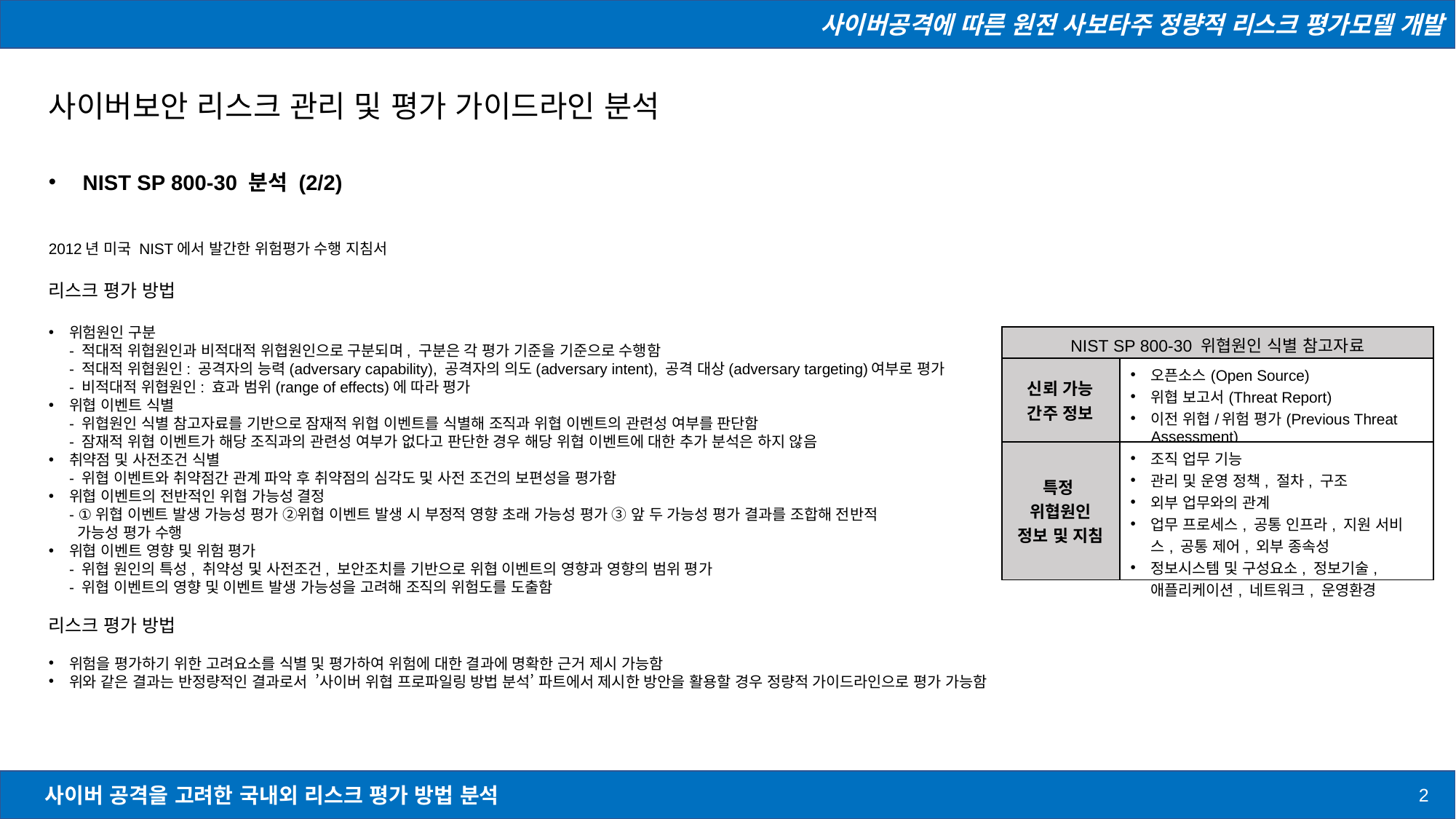

사이버공격에 따른 원전 사보타주 정량적 리스크 평가모델 개발
사이버보안 리스크 관리 및 평가 가이드라인 분석
NIST SP 800-30 분석 (2/2)
2012년 미국 NIST에서 발간한 위험평가 수행 지침서

리스크 평가 방법

위험원인 구분
- 적대적 위협원인과 비적대적 위협원인으로 구분되며, 구분은 각 평가 기준을 기준으로 수행함
- 적대적 위협원인: 공격자의 능력(adversary capability), 공격자의 의도(adversary intent), 공격 대상(adversary targeting)여부로 평가
- 비적대적 위협원인: 효과 범위(range of effects)에 따라 평가
위협 이벤트 식별
- 위협원인 식별 참고자료를 기반으로 잠재적 위협 이벤트를 식별해 조직과 위협 이벤트의 관련성 여부를 판단함
- 잠재적 위협 이벤트가 해당 조직과의 관련성 여부가 없다고 판단한 경우 해당 위협 이벤트에 대한 추가 분석은 하지 않음
취약점 및 사전조건 식별
- 위협 이벤트와 취약점간 관계 파악 후 취약점의 심각도 및 사전 조건의 보편성을 평가함
위협 이벤트의 전반적인 위협 가능성 결정
- ①위협 이벤트 발생 가능성 평가 ②위협 이벤트 발생 시 부정적 영향 초래 가능성 평가 ③ 앞 두 가능성 평가 결과를 조합해 전반적
  가능성 평가 수행
위협 이벤트 영향 및 위험 평가
- 위협 원인의 특성, 취약성 및 사전조건, 보안조치를 기반으로 위협 이벤트의 영향과 영향의 범위 평가
- 위협 이벤트의 영향 및 이벤트 발생 가능성을 고려해 조직의 위험도를 도출함

리스크 평가 방법

위험을 평가하기 위한 고려요소를 식별 및 평가하여 위험에 대한 결과에 명확한 근거 제시 가능함
위와 같은 결과는 반정량적인 결과로서  ’사이버 위협 프로파일링 방법 분석’ 파트에서 제시한 방안을 활용할 경우 정량적 가이드라인으로 평가 가능함
| NIST SP 800-30 위협원인 식별 참고자료 |  |
| --- | --- |
| 신뢰 가능 간주 정보 | 오픈소스(Open Source) 위협 보고서(Threat Report) 이전 위협/위험 평가(Previous Threat Assessment) |
| 특정 위협원인 정보 및 지침 | 조직 업무 기능 관리 및 운영 정책, 절차, 구조 외부 업무와의 관계 업무 프로세스, 공통 인프라, 지원 서비스, 공통 제어, 외부 종속성 정보시스템 및 구성요소, 정보기술, 애플리케이션, 네트워크, 운영환경 |

2
사이버 공격을 고려한 국내외 리스크 평가 방법 분석